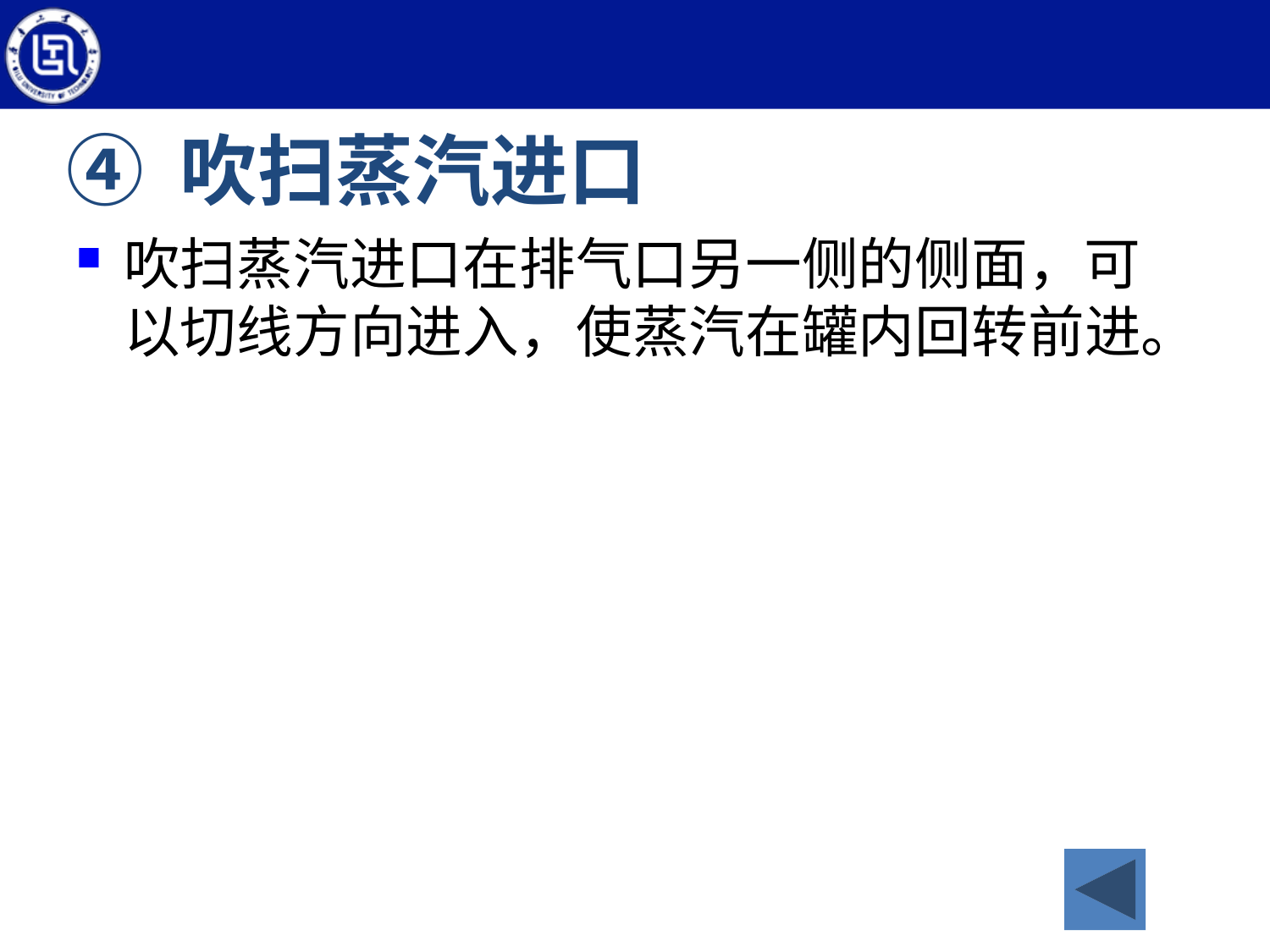

# ④ 吹扫蒸汽进口
吹扫蒸汽进口在排气口另一侧的侧面，可以切线方向进入，使蒸汽在罐内回转前进。